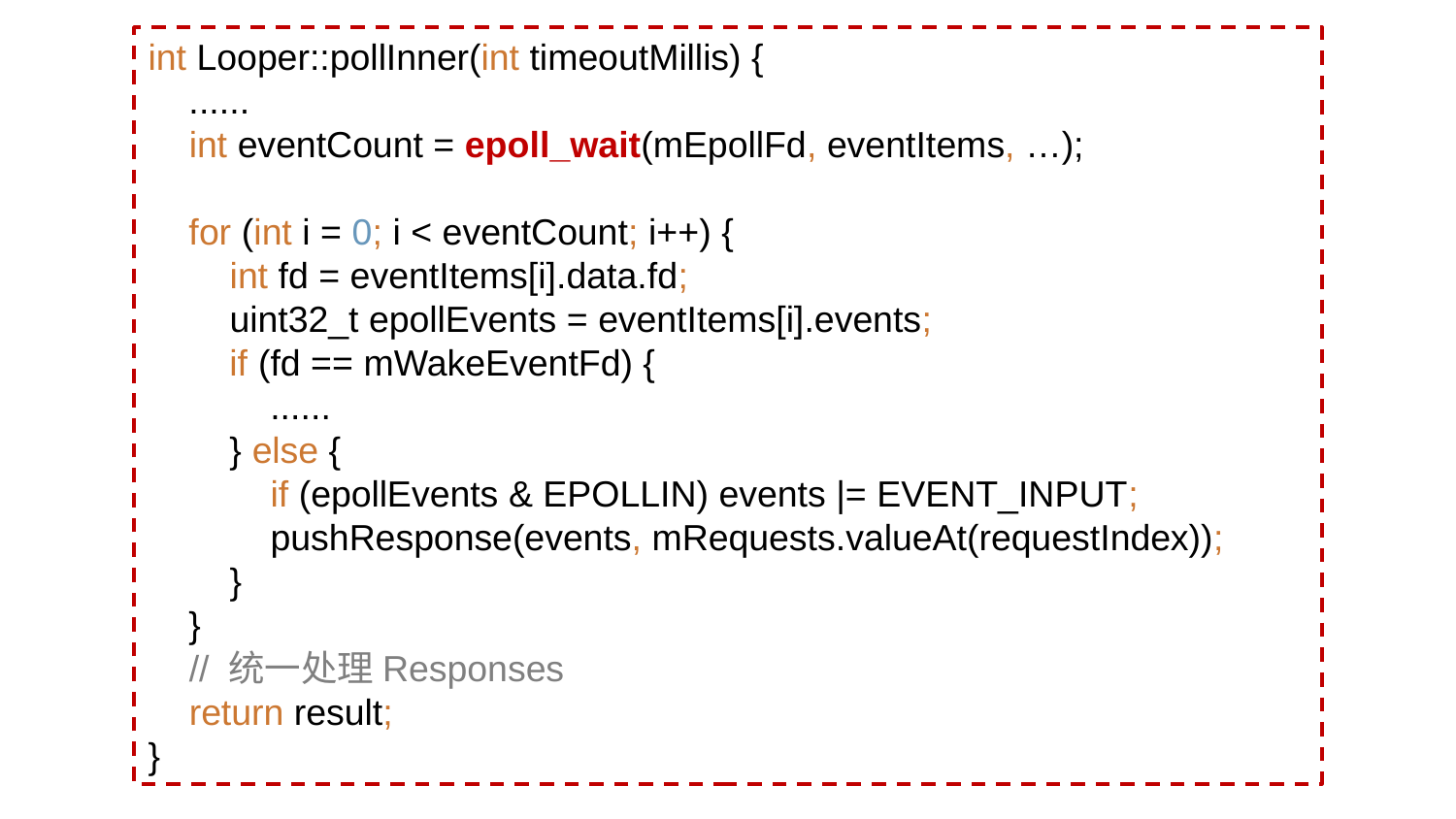

int Looper::pollInner(int timeoutMillis) {
    ......
    int eventCount = epoll_wait(mEpollFd, eventItems, …);
    for (int i = 0; i < eventCount; i++) {
        int fd = eventItems[i].data.fd;
        uint32_t epollEvents = eventItems[i].events;
        if (fd == mWakeEventFd) {
            ......
        } else {
            if (epollEvents & EPOLLIN) events |= EVENT_INPUT;
            pushResponse(events, mRequests.valueAt(requestIndex));
        }
    }
    // 统一处理Responses
    return result;
}